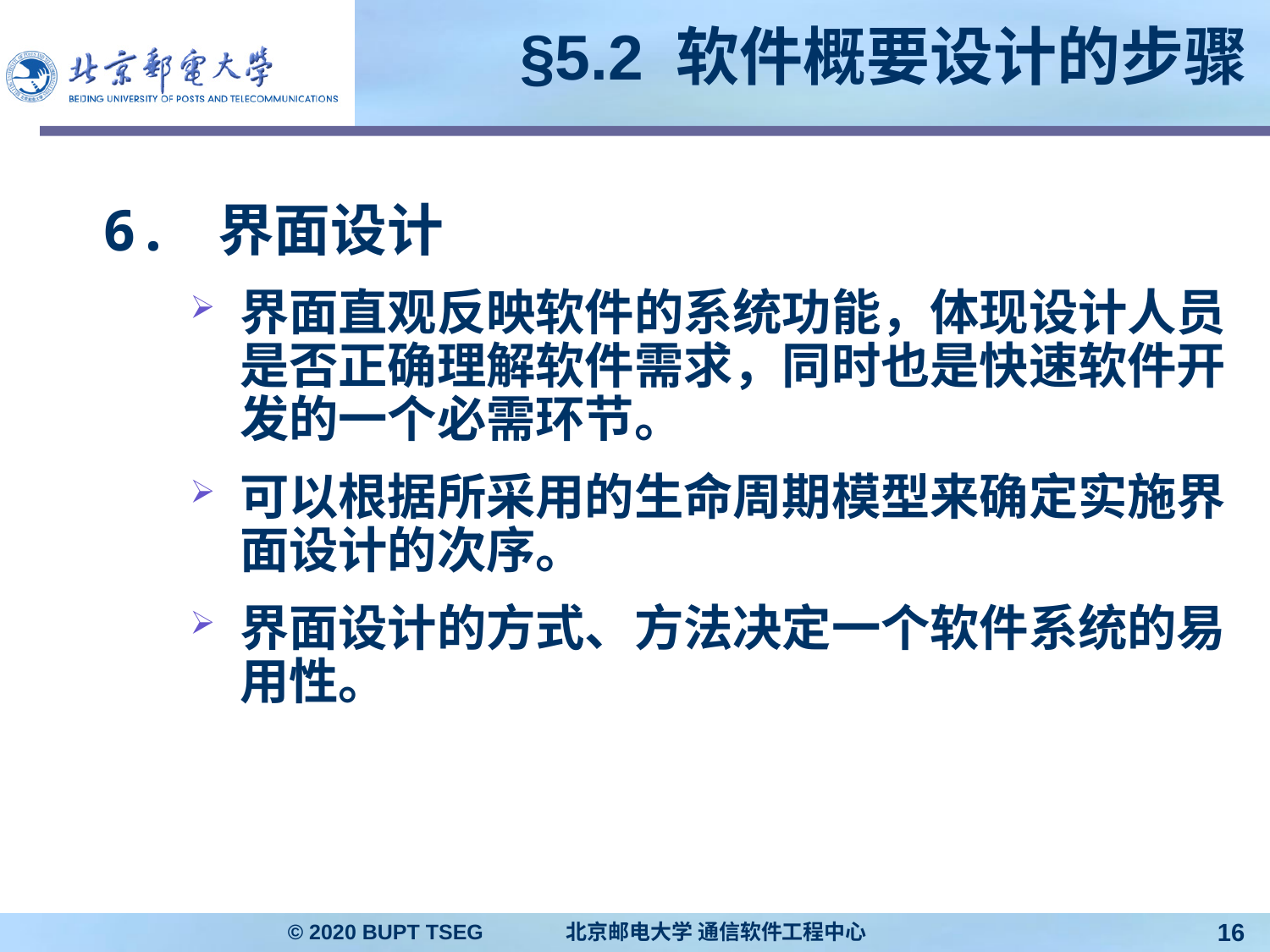

# §5.2 软件概要设计的步骤
6. 界面设计
界面直观反映软件的系统功能，体现设计人员是否正确理解软件需求，同时也是快速软件开发的一个必需环节。
可以根据所采用的生命周期模型来确定实施界面设计的次序。
界面设计的方式、方法决定一个软件系统的易用性。
© 2020 BUPT TSEG             北京邮电大学 通信软件工程中心